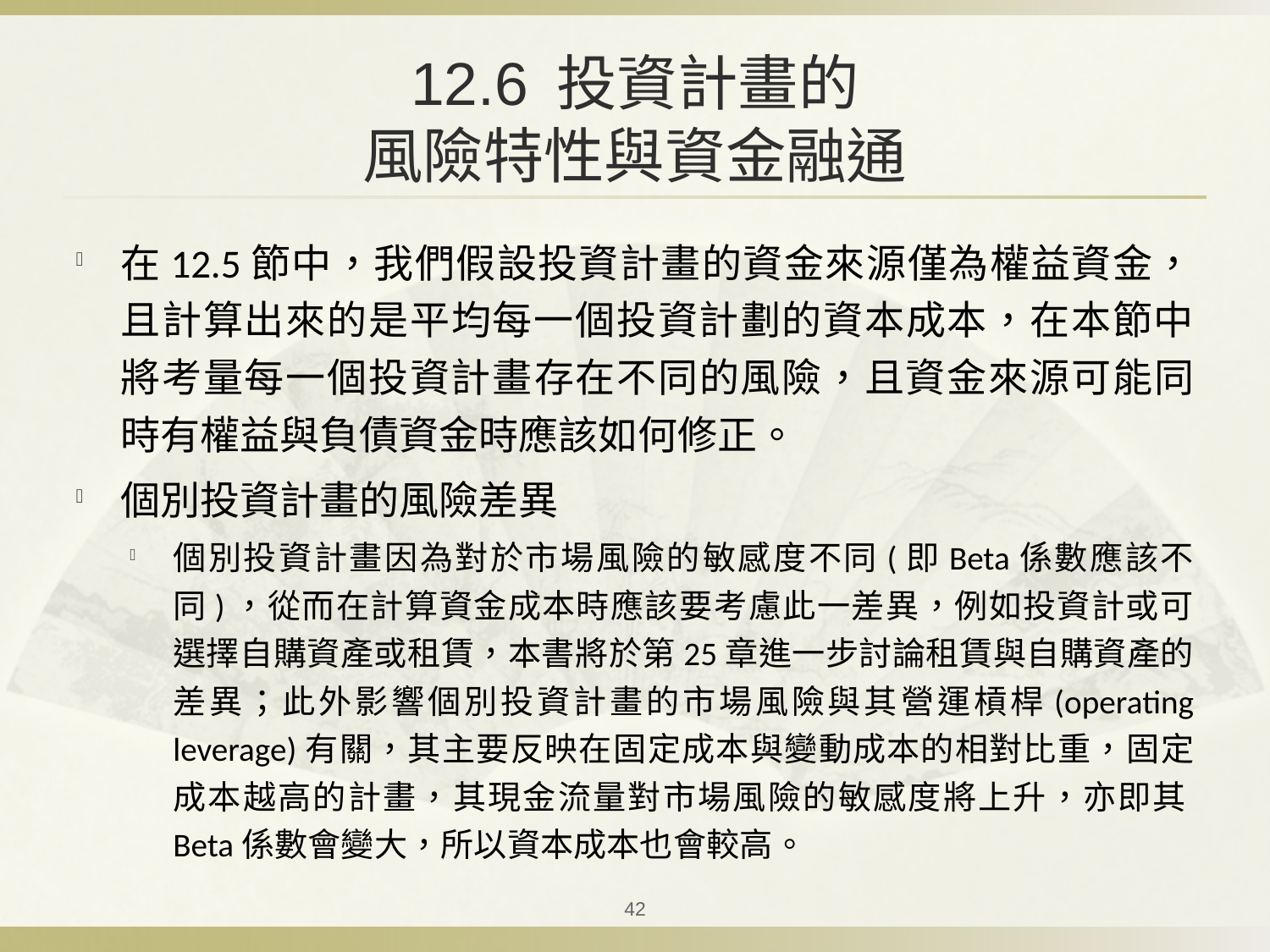

# 12.6 投資計畫的 風險特性與資金融通
在12.5節中，我們假設投資計畫的資金來源僅為權益資金，且計算出來的是平均每一個投資計劃的資本成本，在本節中將考量每一個投資計畫存在不同的風險，且資金來源可能同時有權益與負債資金時應該如何修正。
個別投資計畫的風險差異
個別投資計畫因為對於市場風險的敏感度不同(即Beta係數應該不同)，從而在計算資金成本時應該要考慮此一差異，例如投資計或可選擇自購資產或租賃，本書將於第25章進一步討論租賃與自購資產的差異；此外影響個別投資計畫的市場風險與其營運槓桿(operating leverage)有關，其主要反映在固定成本與變動成本的相對比重，固定成本越高的計畫，其現金流量對市場風險的敏感度將上升，亦即其Beta係數會變大，所以資本成本也會較高。

42